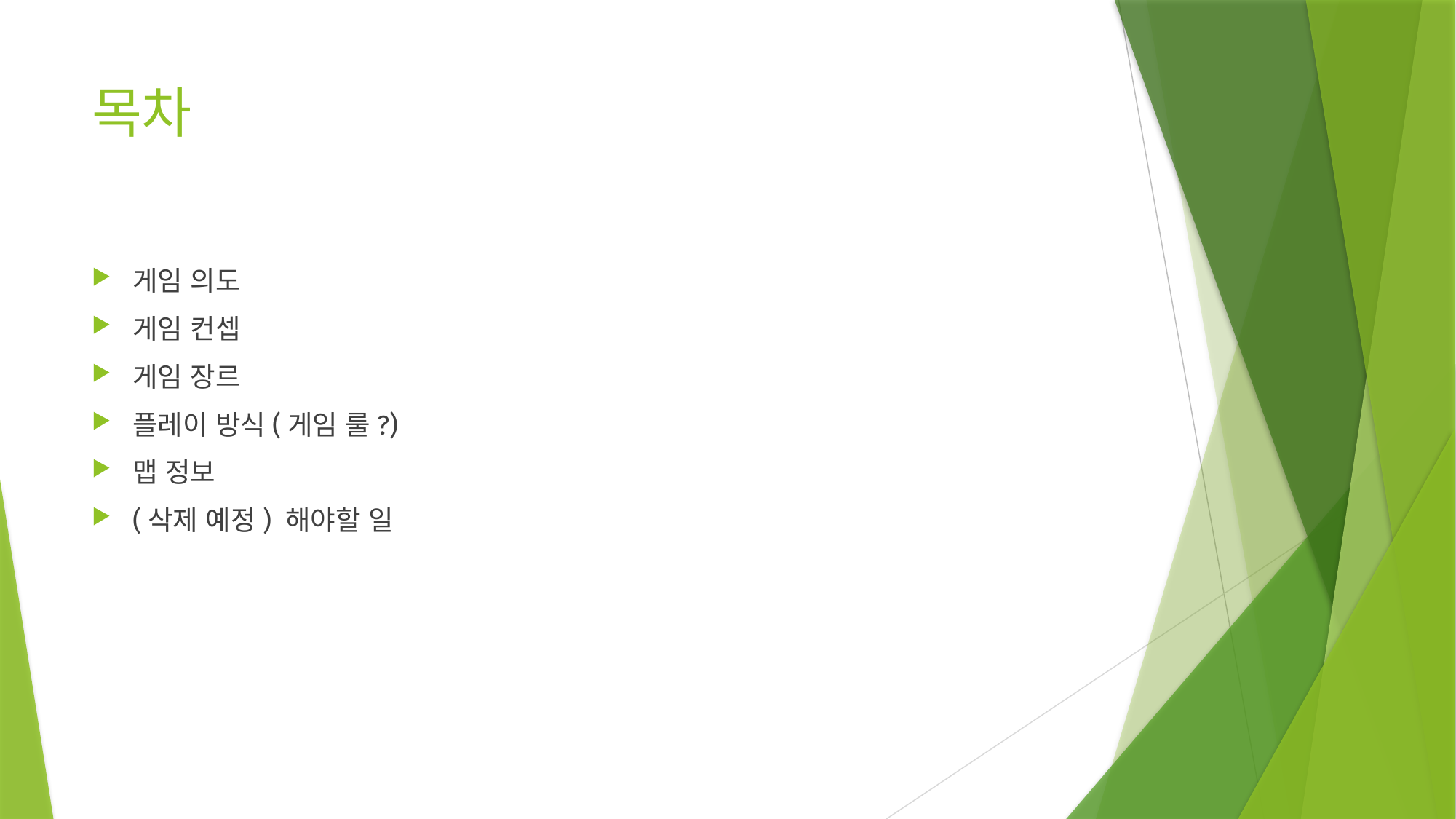

# 목차
게임 의도
게임 컨셉
게임 장르
플레이 방식(게임 룰?)
맵 정보
(삭제 예정) 해야할 일